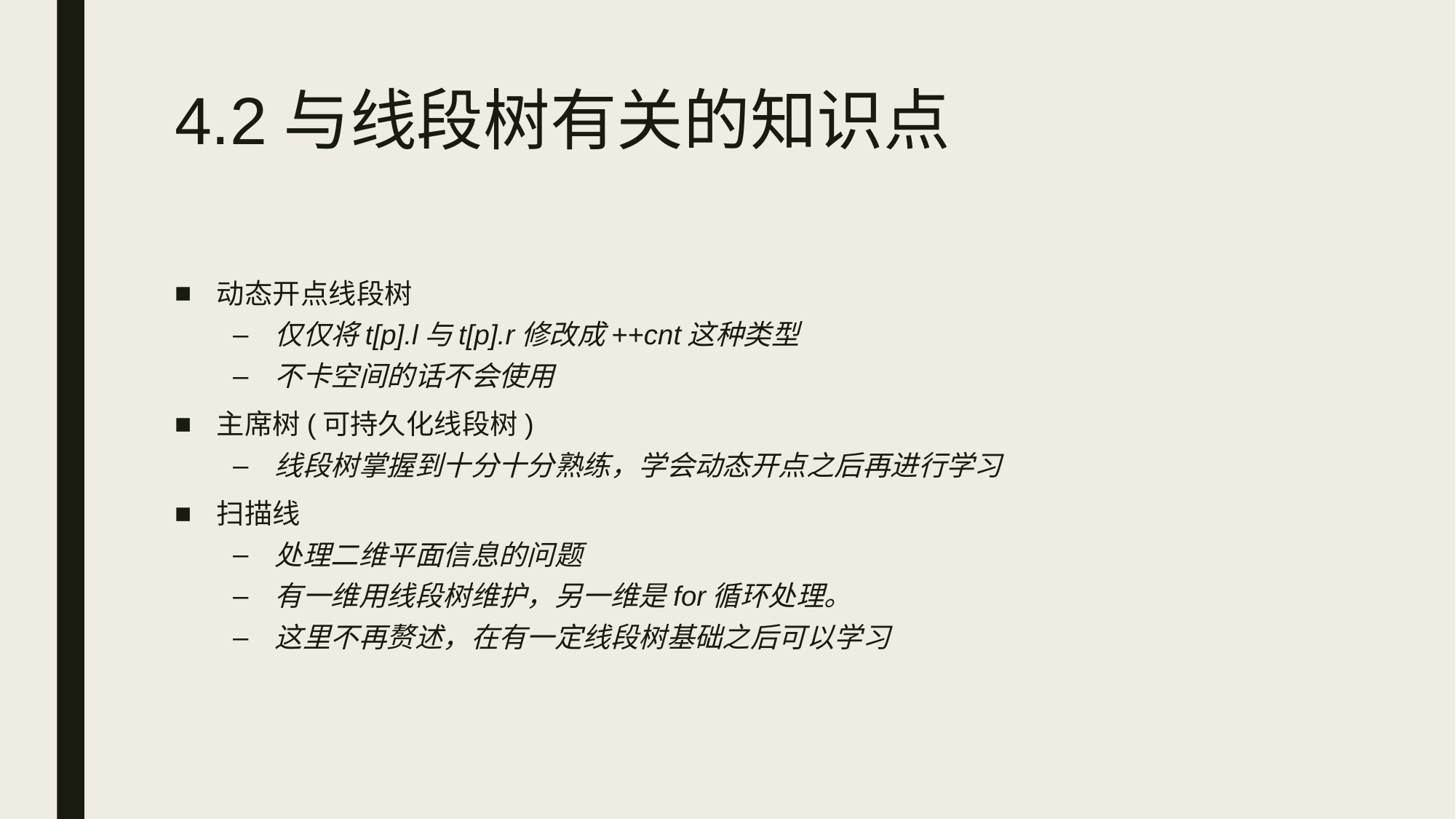

# 4.2与线段树有关的知识点
动态开点线段树
仅仅将t[p].l与t[p].r修改成++cnt这种类型
不卡空间的话不会使用
主席树(可持久化线段树)
线段树掌握到十分十分熟练，学会动态开点之后再进行学习
扫描线
处理二维平面信息的问题
有一维用线段树维护，另一维是for循环处理。
这里不再赘述，在有一定线段树基础之后可以学习